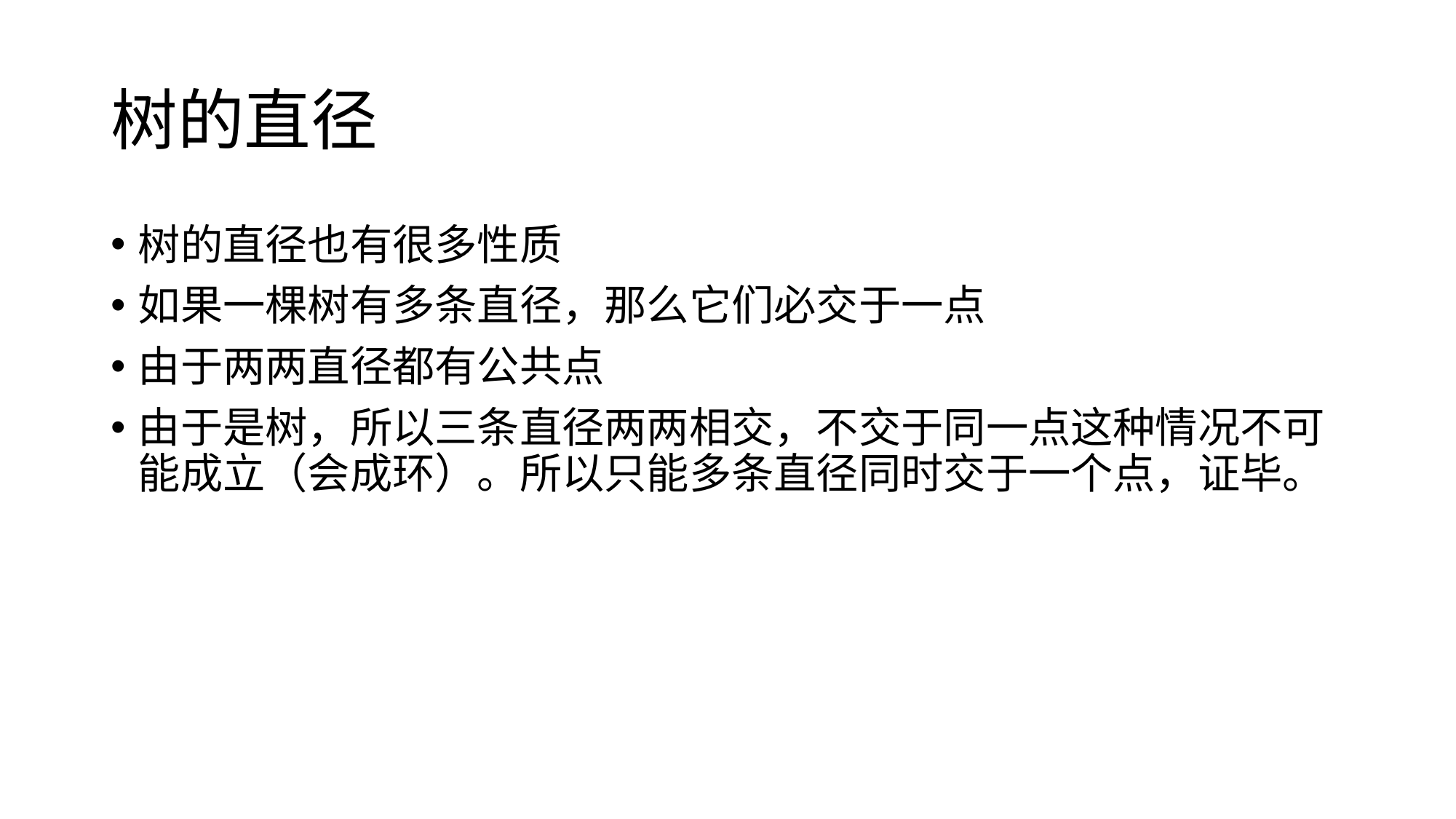

# 树的直径
树的直径也有很多性质
如果一棵树有多条直径，那么它们必交于一点
由于两两直径都有公共点
由于是树，所以三条直径两两相交，不交于同一点这种情况不可能成立（会成环）。所以只能多条直径同时交于一个点，证毕。